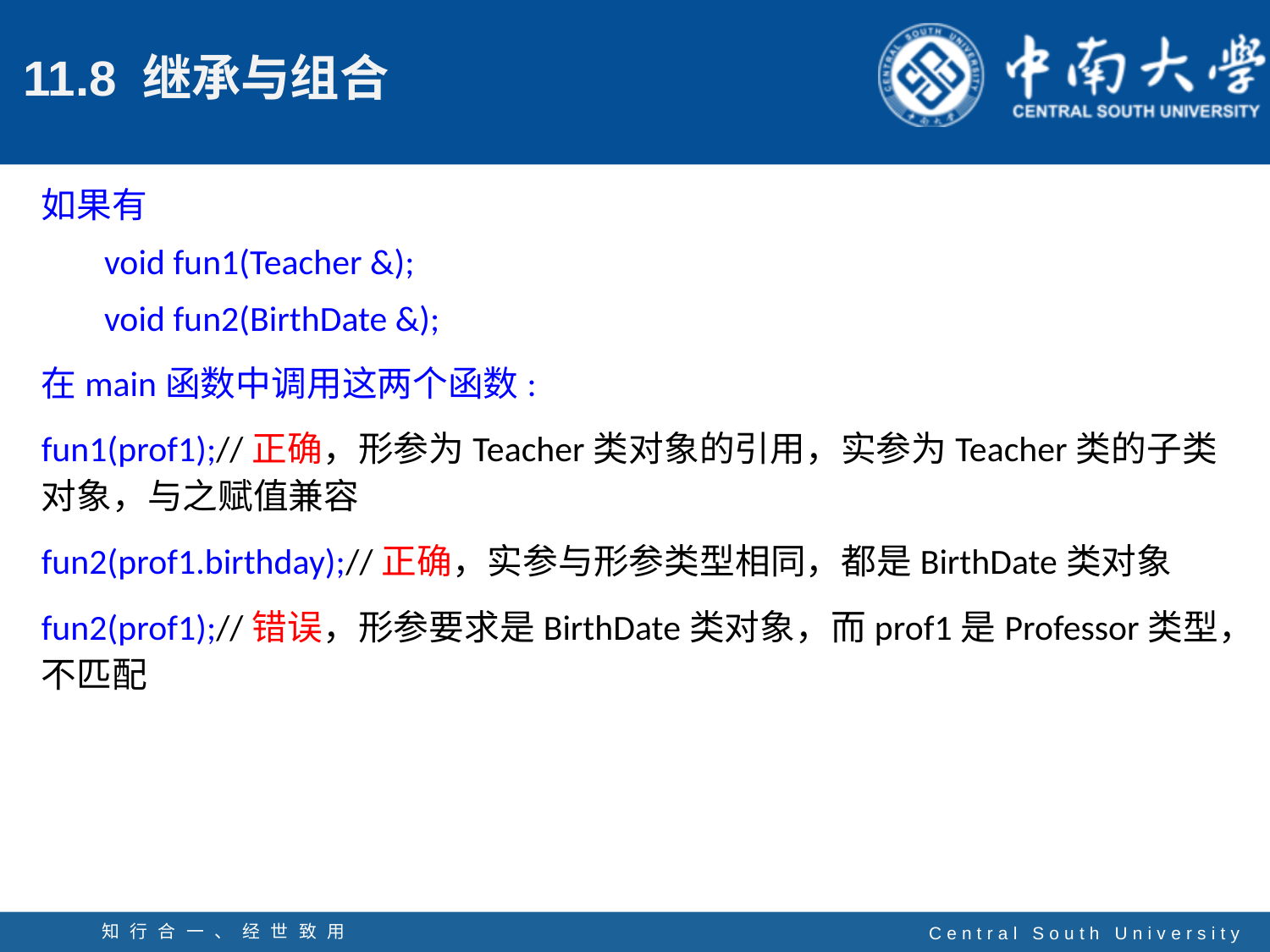

如果有
void fun1(Teacher &);
void fun2(BirthDate &);
在main函数中调用这两个函数:
fun1(prof1);//正确，形参为Teacher类对象的引用，实参为Teacher类的子类对象，与之赋值兼容
fun2(prof1.birthday);//正确，实参与形参类型相同，都是BirthDate类对象
fun2(prof1);//错误，形参要求是BirthDate类对象，而prof1是Professor类型，不匹配

知行合一、经世致用
自强不息 厚德载物
Central South University